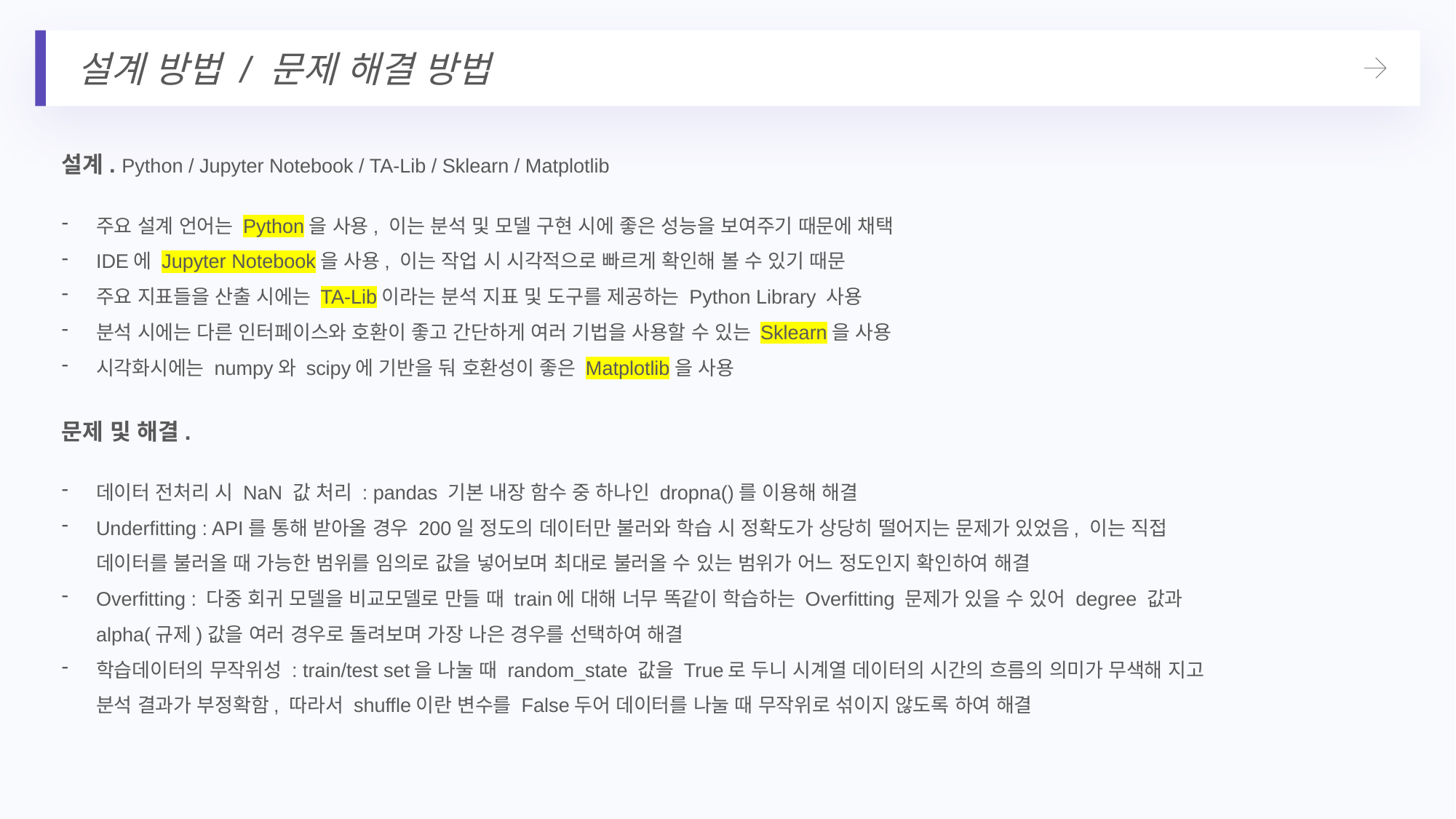

설계 방법 / 문제 해결 방법

설계. Python / Jupyter Notebook / TA-Lib / Sklearn / Matplotlib

주요 설계 언어는 Python을 사용, 이는 분석 및 모델 구현 시에 좋은 성능을 보여주기 때문에 채택
IDE에 Jupyter Notebook을 사용, 이는 작업 시 시각적으로 빠르게 확인해 볼 수 있기 때문
주요 지표들을 산출 시에는 TA-Lib이라는 분석 지표 및 도구를 제공하는 Python Library 사용
분석 시에는 다른 인터페이스와 호환이 좋고 간단하게 여러 기법을 사용할 수 있는 Sklearn을 사용
시각화시에는 numpy와 scipy에 기반을 둬 호환성이 좋은 Matplotlib을 사용
문제 및 해결.

데이터 전처리 시 NaN 값 처리 : pandas 기본 내장 함수 중 하나인 dropna()를 이용해 해결
Underfitting : API를 통해 받아올 경우 200일 정도의 데이터만 불러와 학습 시 정확도가 상당히 떨어지는 문제가 있었음, 이는 직접 데이터를 불러올 때 가능한 범위를 임의로 값을 넣어보며 최대로 불러올 수 있는 범위가 어느 정도인지 확인하여 해결
Overfitting : 다중 회귀 모델을 비교모델로 만들 때 train에 대해 너무 똑같이 학습하는 Overfitting 문제가 있을 수 있어 degree 값과 alpha(규제)값을 여러 경우로 돌려보며 가장 나은 경우를 선택하여 해결
학습데이터의 무작위성 : train/test set을 나눌 때 random_state 값을 True로 두니 시계열 데이터의 시간의 흐름의 의미가 무색해 지고 분석 결과가 부정확함, 따라서 shuffle이란 변수를 False두어 데이터를 나눌 때 무작위로 섞이지 않도록 하여 해결